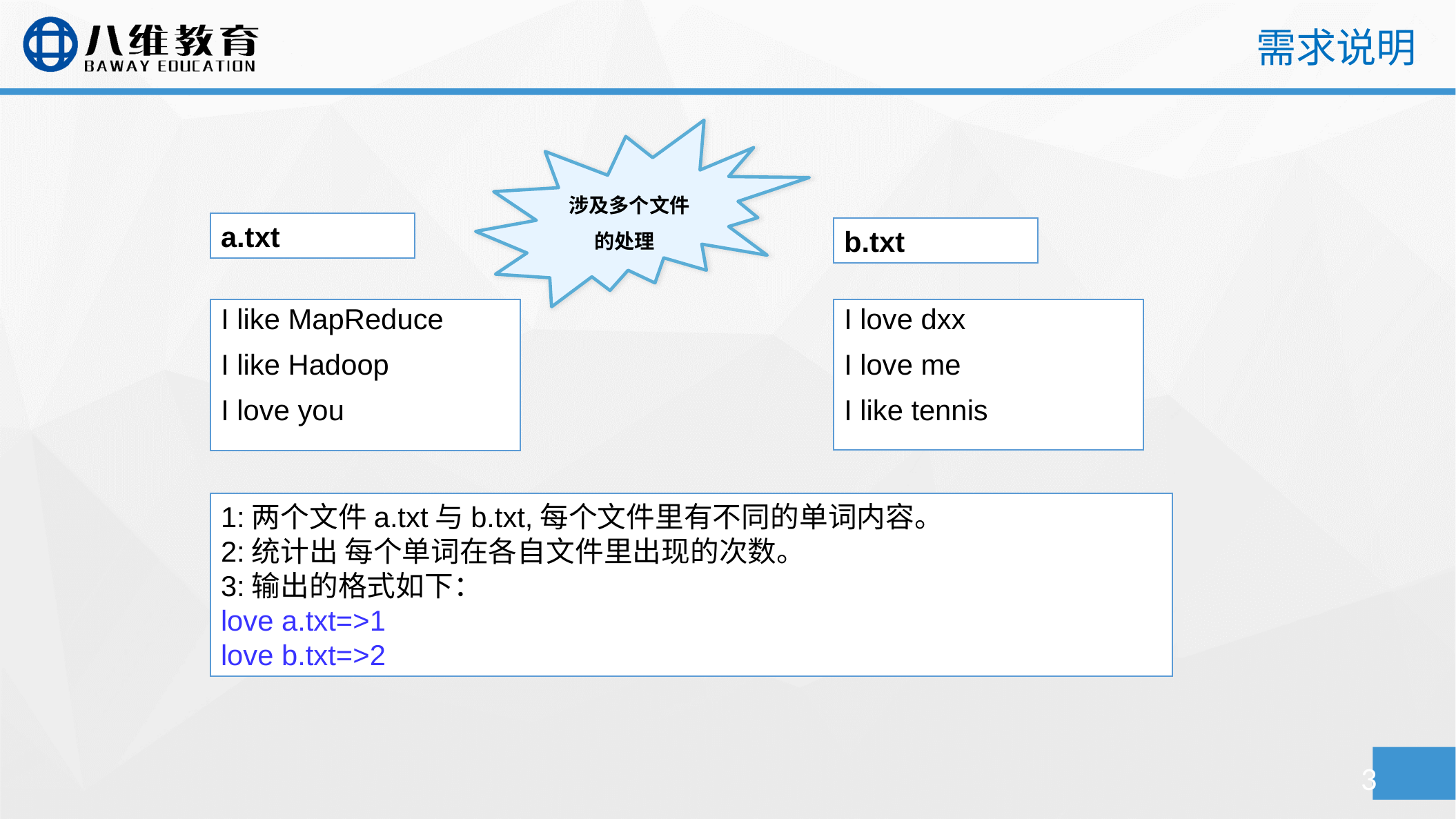

需求说明
涉及多个文件的处理
a.txt
b.txt
I love dxx
I love me
I like tennis
I like MapReduce
I like Hadoop
I love you
1:两个文件a.txt与b.txt,每个文件里有不同的单词内容。
2:统计出 每个单词在各自文件里出现的次数。
3:输出的格式如下：
love a.txt=>1
love b.txt=>2